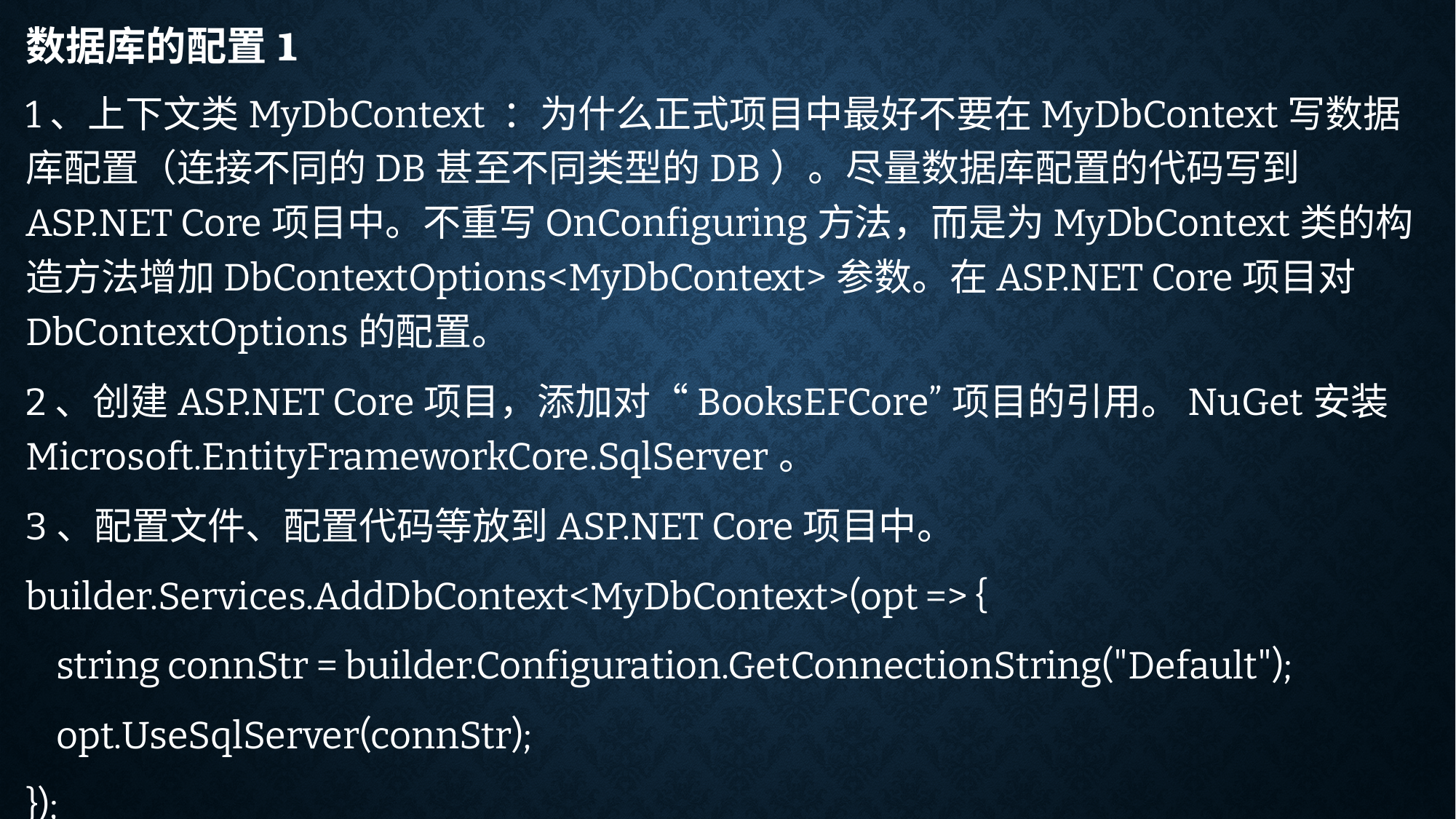

# 数据库的配置1
1、上下文类MyDbContext ：为什么正式项目中最好不要在MyDbContext写数据库配置（连接不同的DB甚至不同类型的DB）。尽量数据库配置的代码写到ASP.NET Core项目中。不重写OnConfiguring方法，而是为MyDbContext类的构造方法增加DbContextOptions<MyDbContext>参数。在ASP.NET Core项目对DbContextOptions的配置。
2、创建ASP.NET Core项目，添加对“BooksEFCore”项目的引用。NuGet安装Microsoft.EntityFrameworkCore.SqlServer。
3、配置文件、配置代码等放到ASP.NET Core项目中。
builder.Services.AddDbContext<MyDbContext>(opt => {
    string connStr = builder.Configuration.GetConnectionString("Default");
    opt.UseSqlServer(connStr);
});